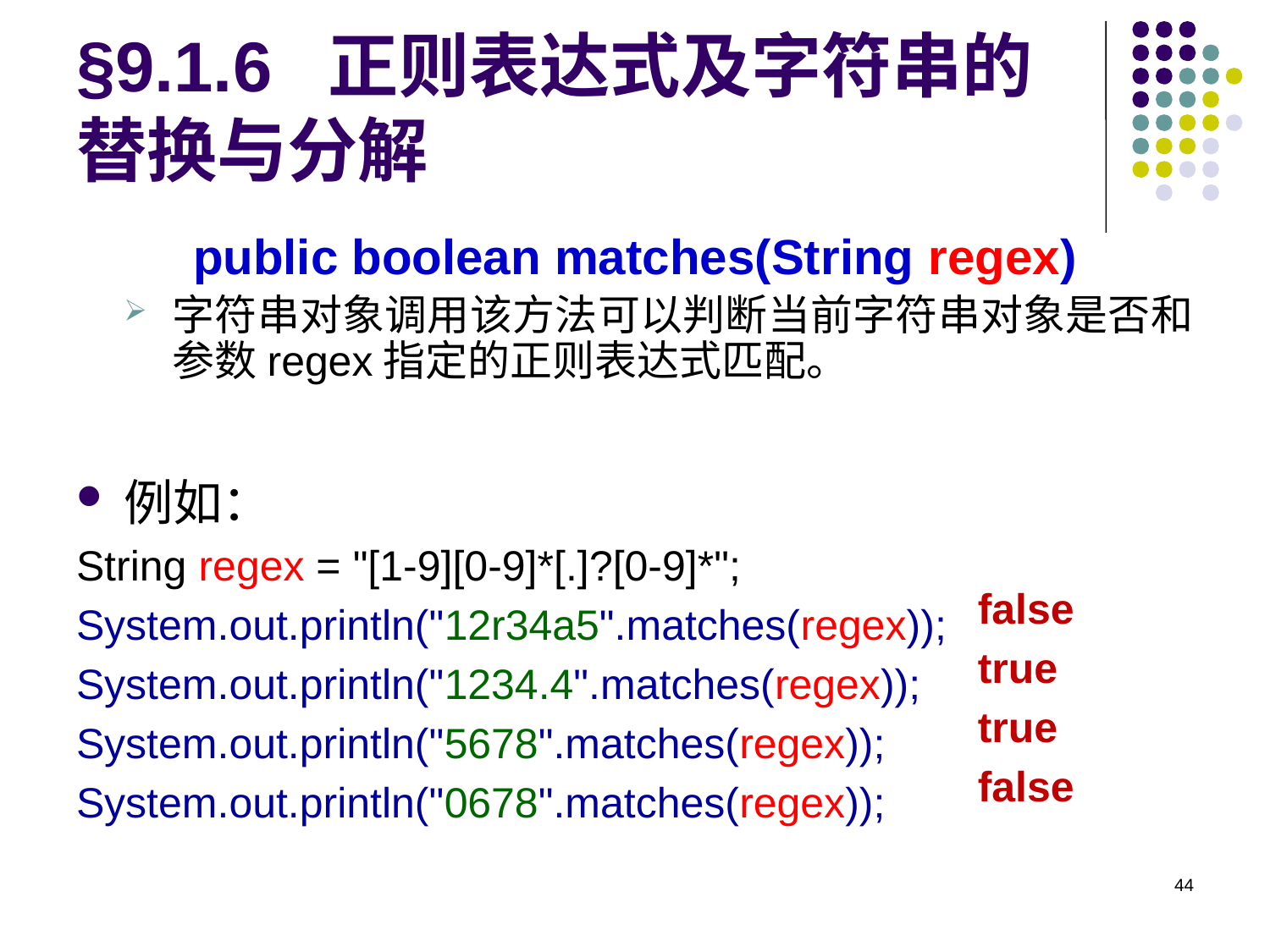

# §9.1.6  正则表达式及字符串的替换与分解
public boolean matches(String regex)
字符串对象调用该方法可以判断当前字符串对象是否和参数regex指定的正则表达式匹配。

例如：
String regex = "[1-9][0-9]*[.]?[0-9]*";
System.out.println("12r34a5".matches(regex));
System.out.println("1234.4".matches(regex));
System.out.println("5678".matches(regex));
System.out.println("0678".matches(regex));
false
true
true
false
44